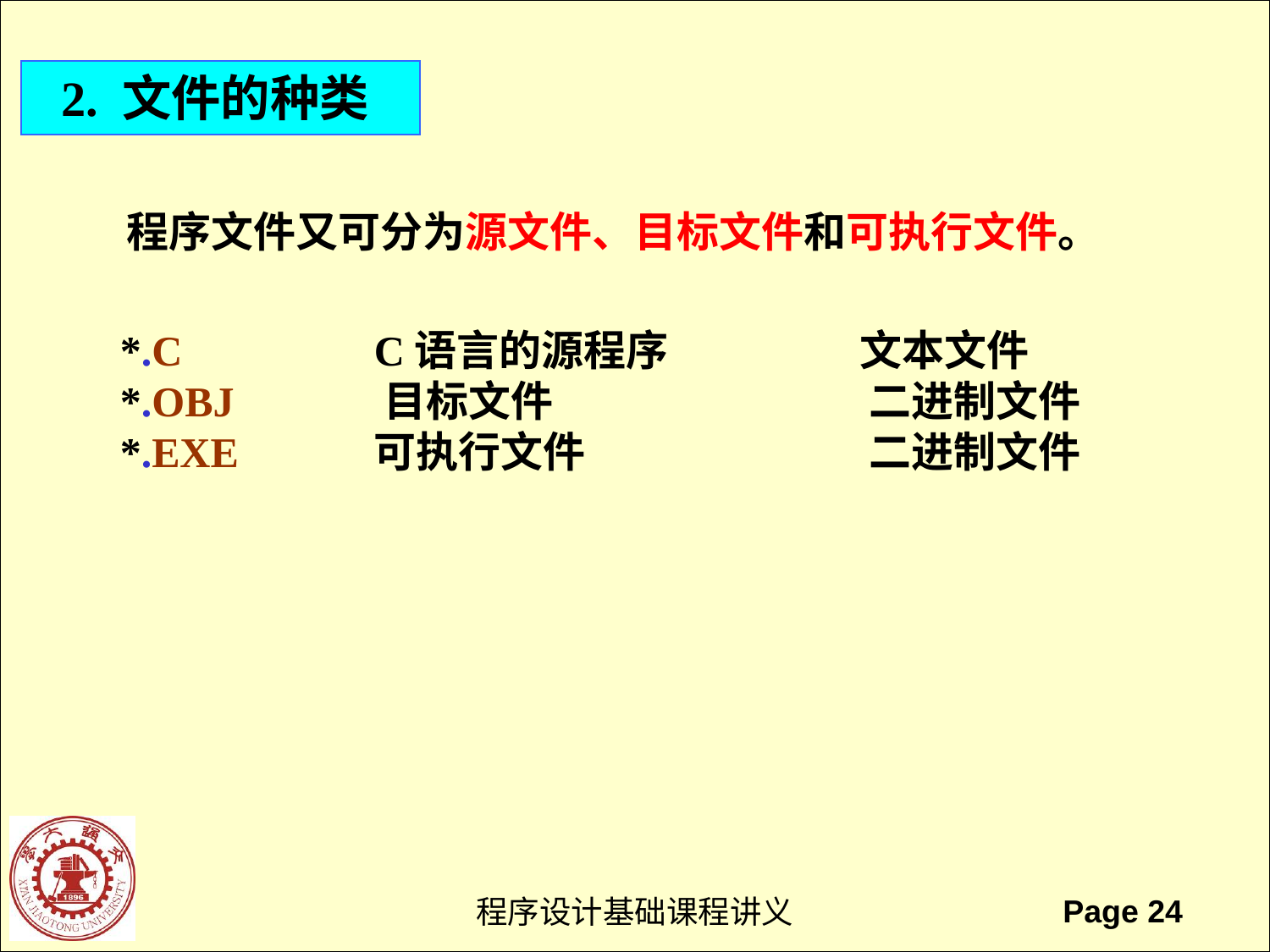

2. 文件的种类
 程序文件又可分为源文件、目标文件和可执行文件。
*.C   	            C语言的源程序	           文本文件
*.OBJ 	            目标文件		            二进制文件
*.EXE 	可执行文件		            二进制文件